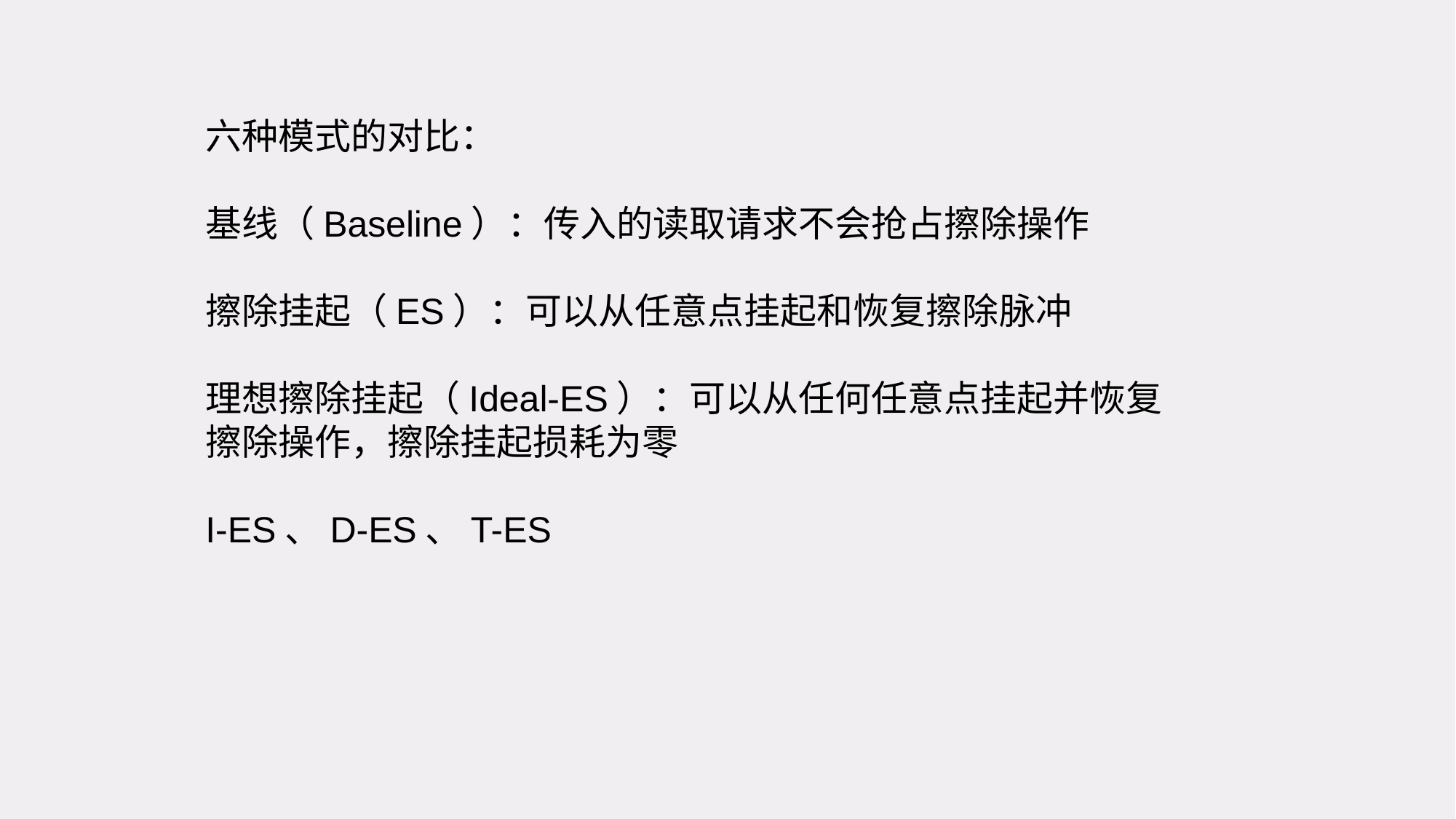

六种模式的对比：

基线（Baseline）：传入的读取请求不会抢占擦除操作

擦除挂起（ES）：可以从任意点挂起和恢复擦除脉冲

理想擦除挂起（Ideal-ES）：可以从任何任意点挂起并恢复擦除操作，擦除挂起损耗为零

I-ES、D-ES、T-ES